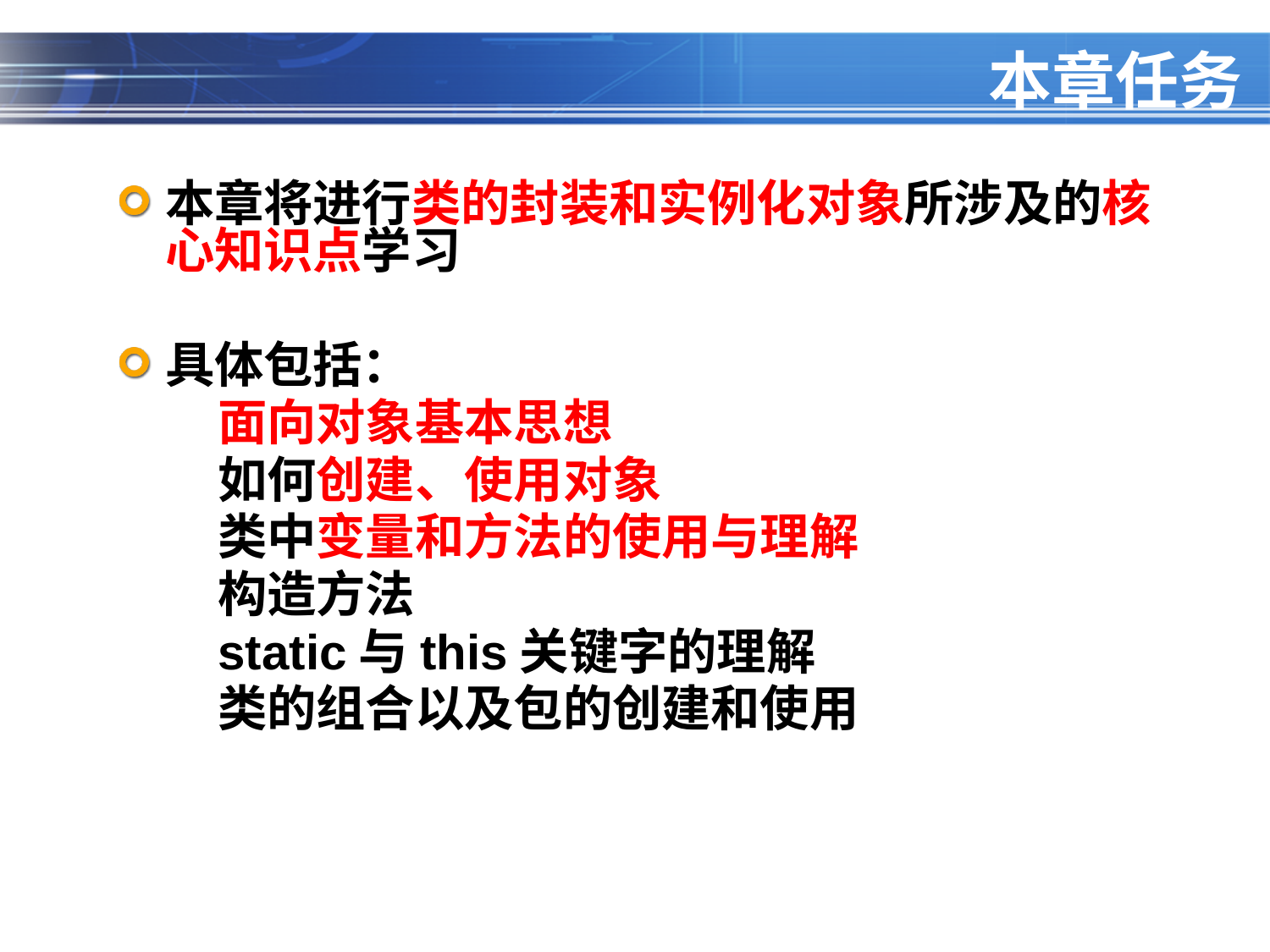

# 本章任务
本章将进行类的封装和实例化对象所涉及的核心知识点学习

具体包括：
面向对象基本思想
如何创建、使用对象
类中变量和方法的使用与理解
构造方法
static与this关键字的理解
类的组合以及包的创建和使用